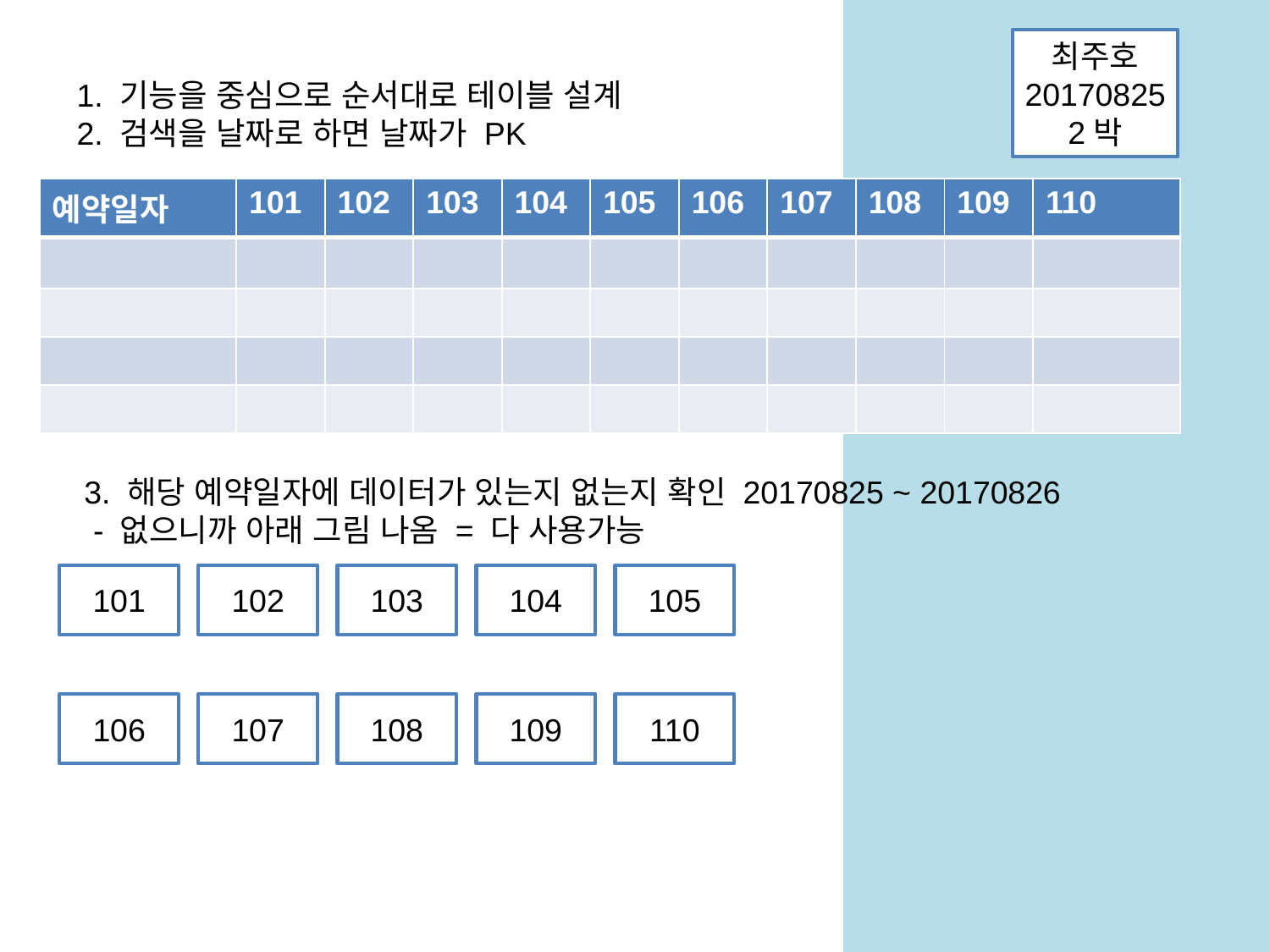

최주호
20170825
2박
1. 기능을 중심으로 순서대로 테이블 설계
2. 검색을 날짜로 하면 날짜가 PK
| 예약일자 | 101 | 102 | 103 | 104 | 105 | 106 | 107 | 108 | 109 | 110 |
| --- | --- | --- | --- | --- | --- | --- | --- | --- | --- | --- |
|  |  |  |  |  |  |  |  |  |  |  |
|  |  |  |  |  |  |  |  |  |  |  |
|  |  |  |  |  |  |  |  |  |  |  |
|  |  |  |  |  |  |  |  |  |  |  |
3. 해당 예약일자에 데이터가 있는지 없는지 확인 20170825 ~ 20170826
 - 없으니까 아래 그림 나옴 = 다 사용가능
101
102
103
104
105
106
107
108
109
110